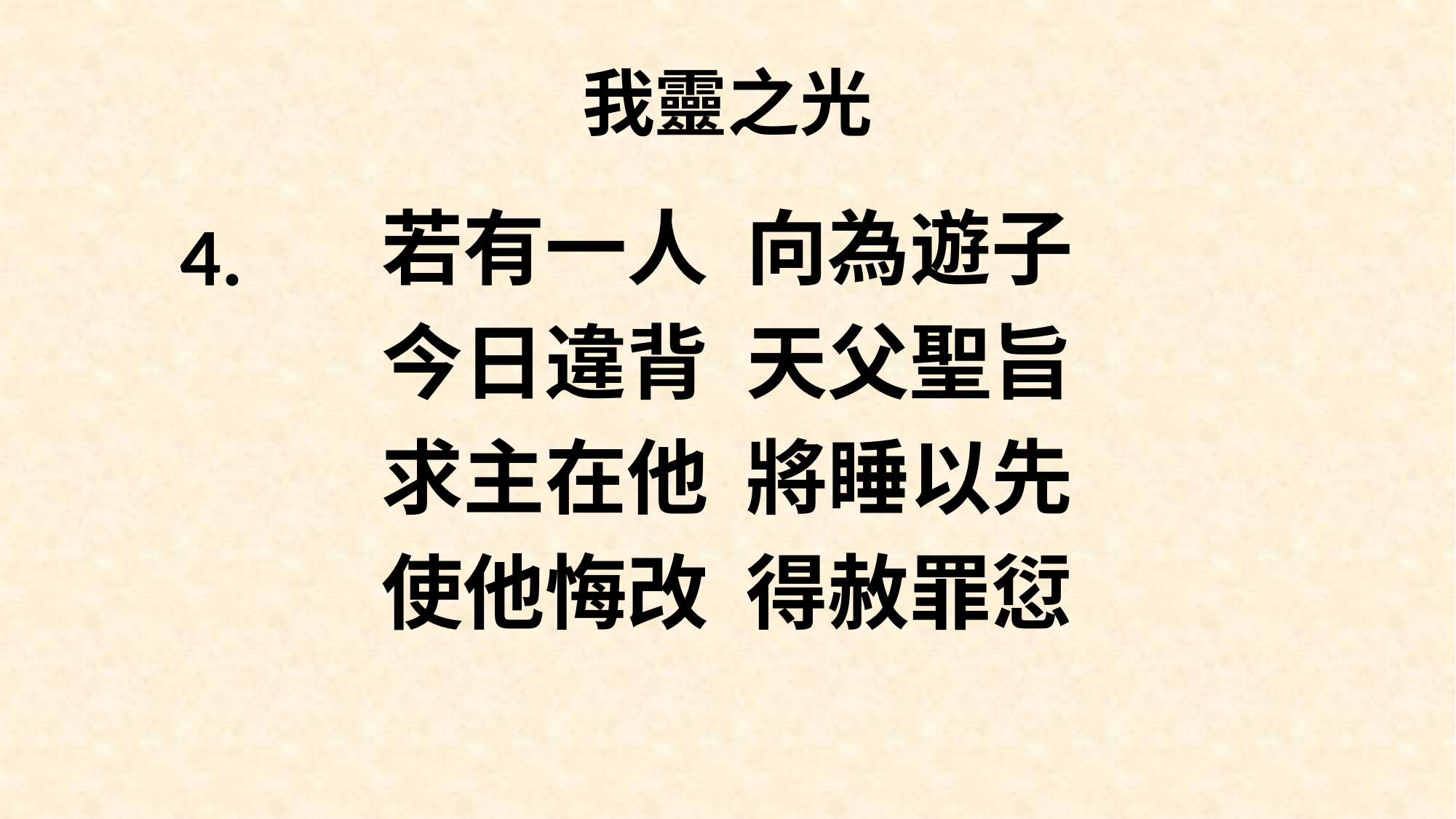

# 我靈之光
若有一人  向為遊子
今日違背  天父聖旨
求主在他  將睡以先
使他悔改  得赦罪愆
4.